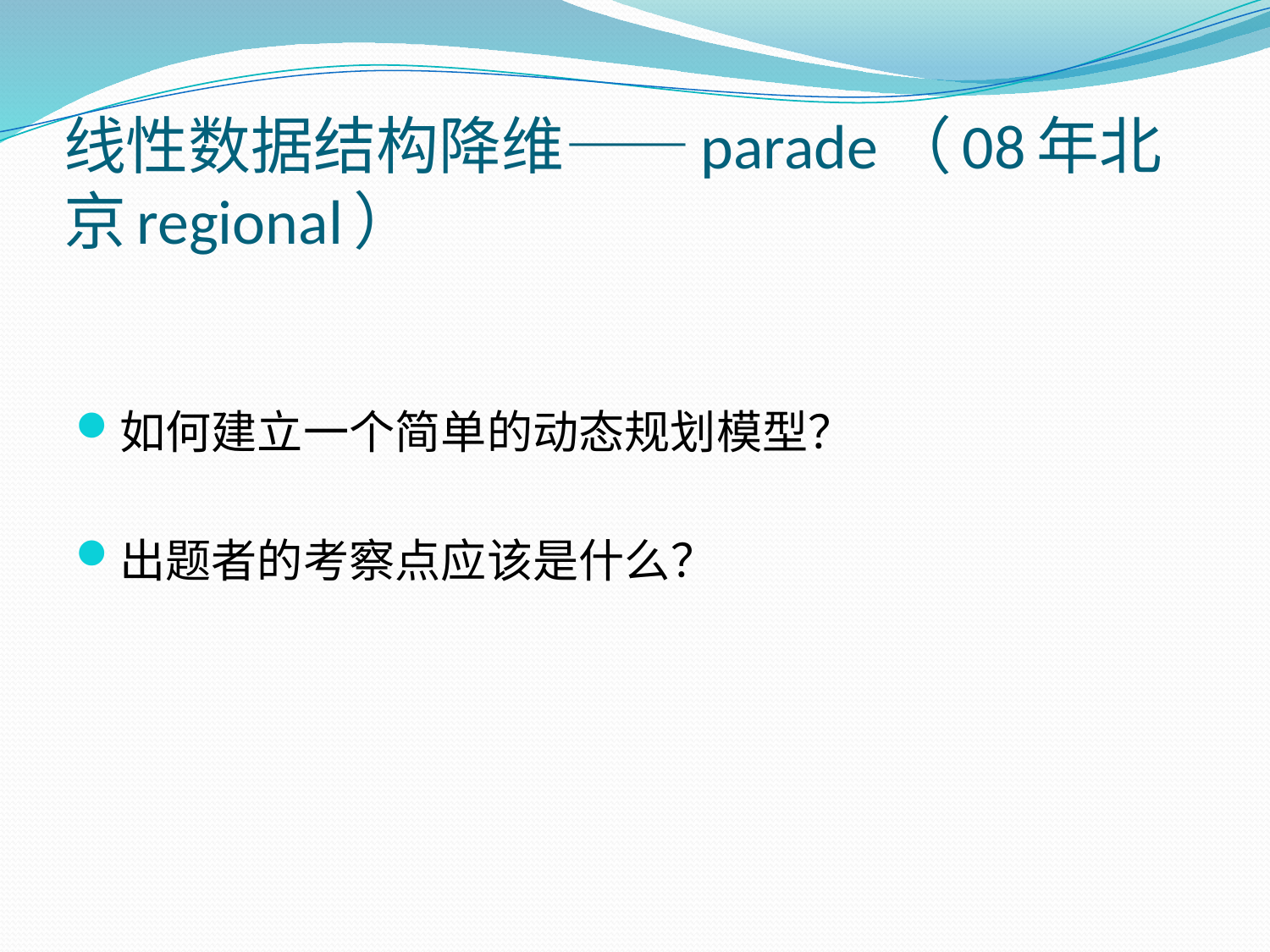

# 线性数据结构降维——parade（08年北京regional）

如何建立一个简单的动态规划模型？

出题者的考察点应该是什么？